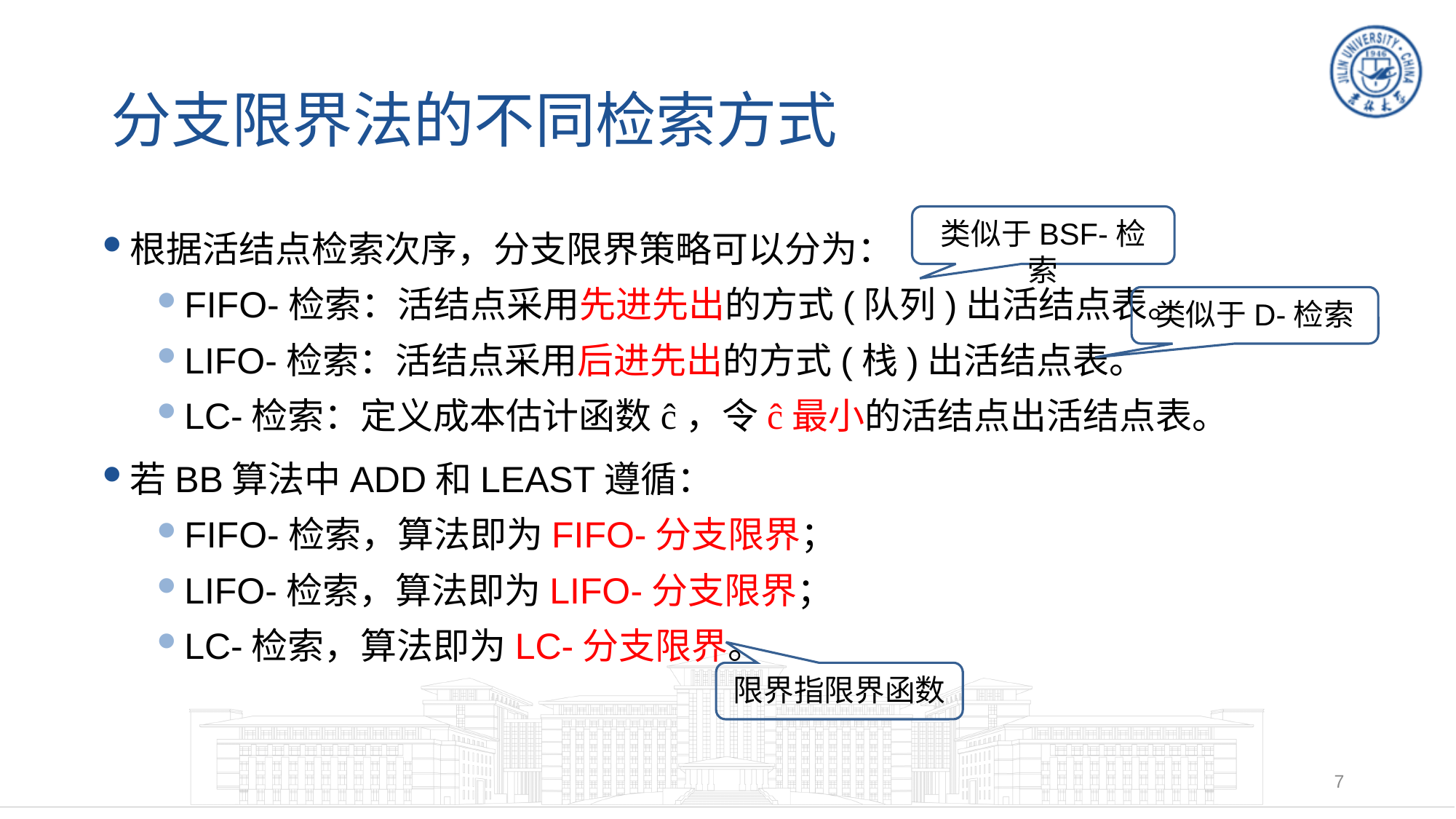

# 分支限界法的不同检索方式
类似于BSF-检索
根据活结点检索次序，分支限界策略可以分为：
FIFO-检索：活结点采用先进先出的方式(队列)出活结点表。
LIFO-检索：活结点采用后进先出的方式(栈)出活结点表。
LC-检索：定义成本估计函数ĉ，令ĉ最小的活结点出活结点表。
若BB算法中ADD和LEAST遵循：
FIFO-检索，算法即为FIFO-分支限界；
LIFO-检索，算法即为LIFO-分支限界；
LC-检索，算法即为LC-分支限界。

类似于D-检索
限界指限界函数
7